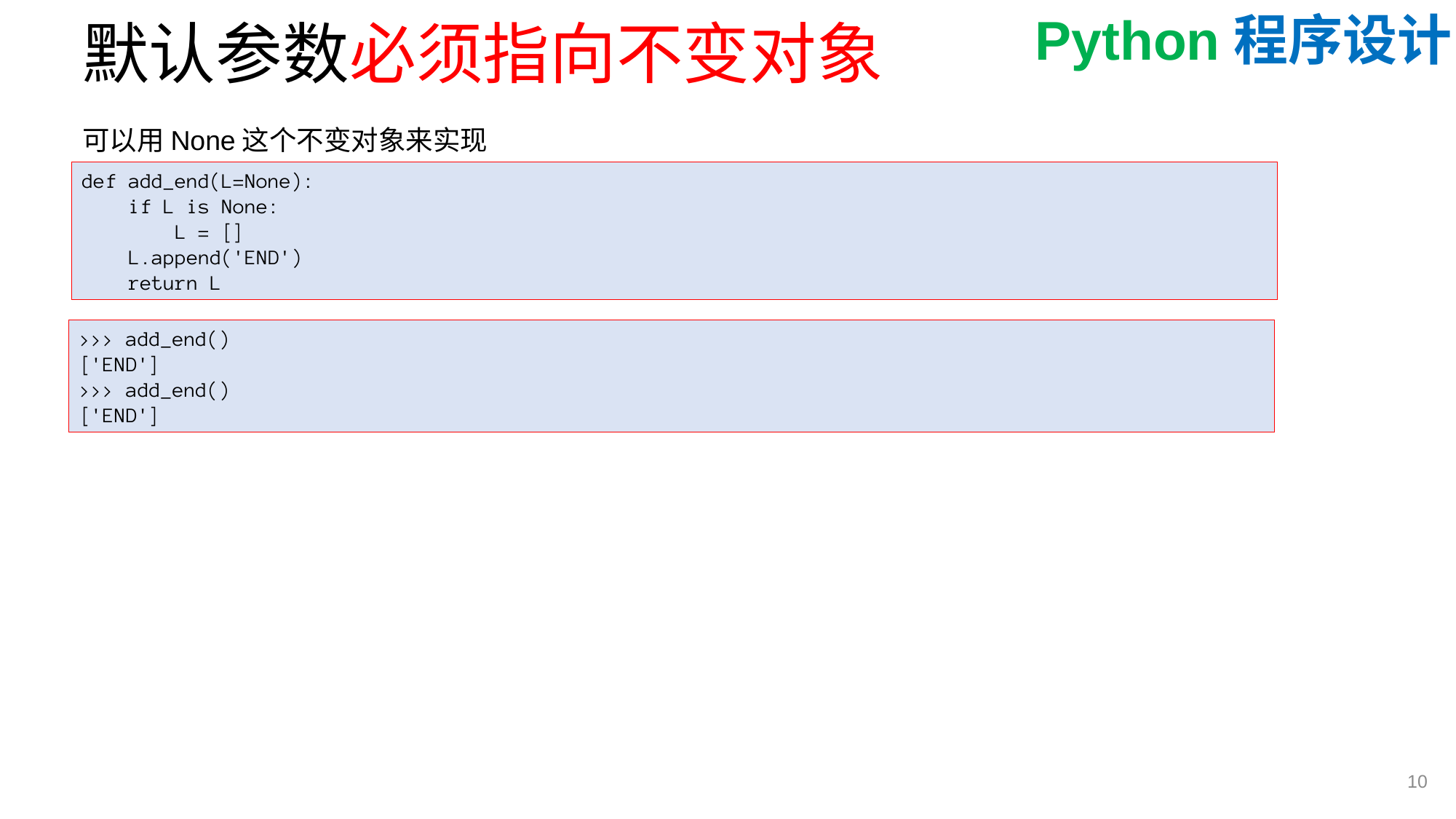

# 默认参数必须指向不变对象
可以用None这个不变对象来实现
def add_end(L=None):
    if L is None:
        L = []
    L.append('END')
    return L
>>> add_end()
['END']
>>> add_end()
['END']
10